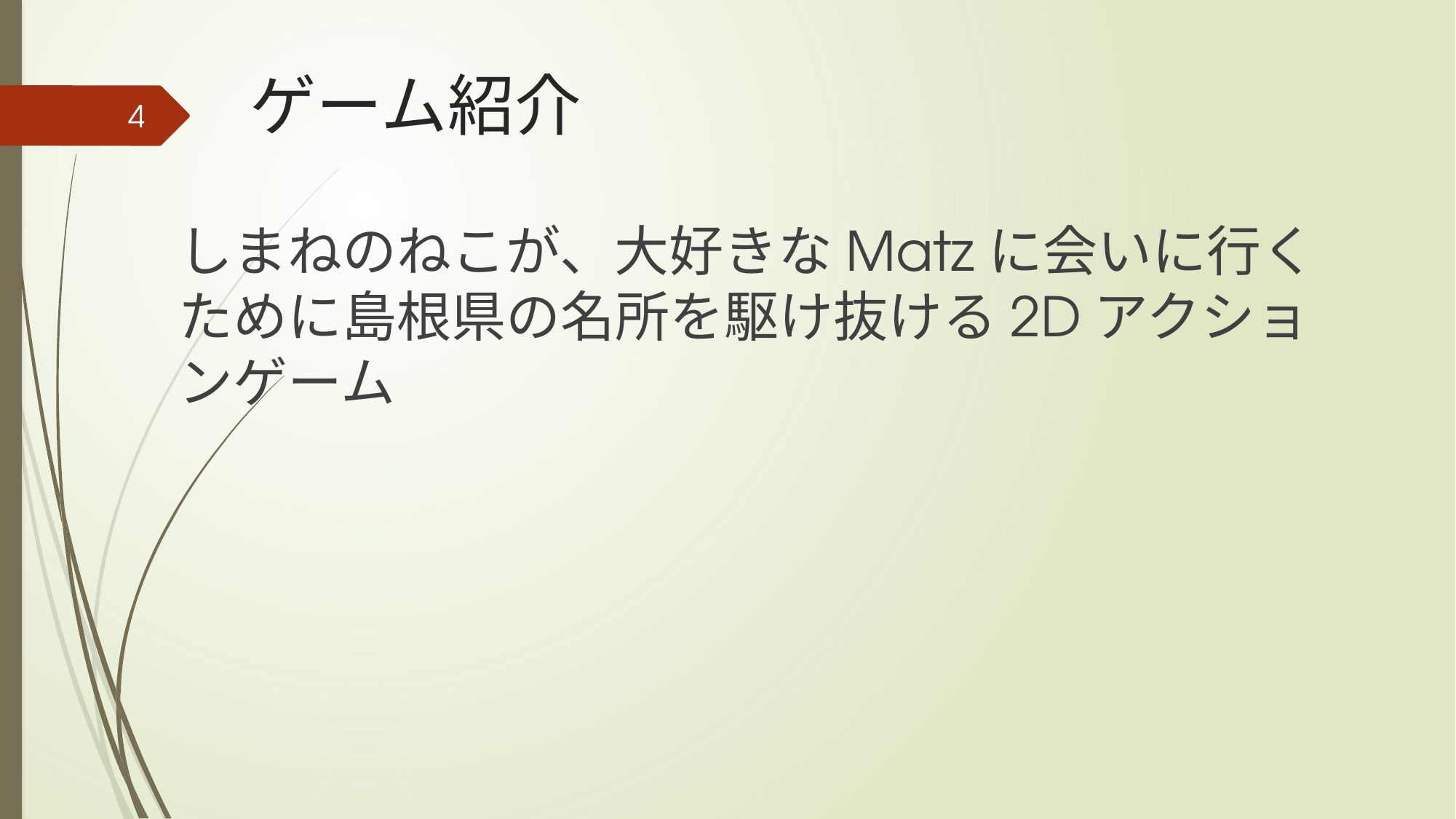

# ゲーム紹介
4
しまねのねこが、大好きなMatzに会いに行くために島根県の名所を駆け抜ける2Dアクションゲーム